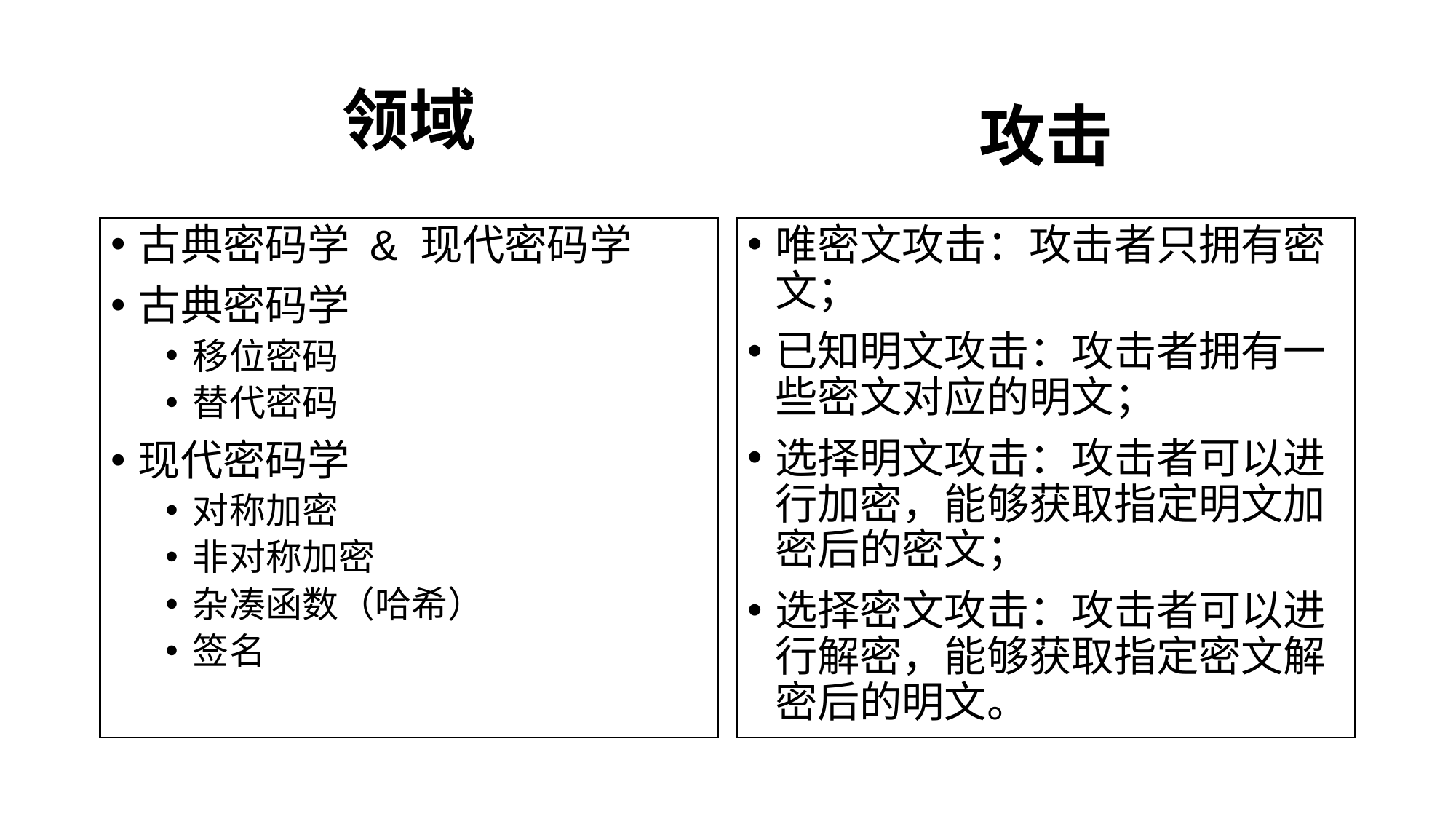

# 领域
攻击
古典密码学 & 现代密码学
古典密码学
移位密码
替代密码
现代密码学
对称加密
非对称加密
杂凑函数（哈希）
签名

唯密文攻击：攻击者只拥有密文；
已知明文攻击：攻击者拥有一些密文对应的明文；
选择明文攻击：攻击者可以进行加密，能够获取指定明文加密后的密文；
选择密文攻击：攻击者可以进行解密，能够获取指定密文解密后的明文。